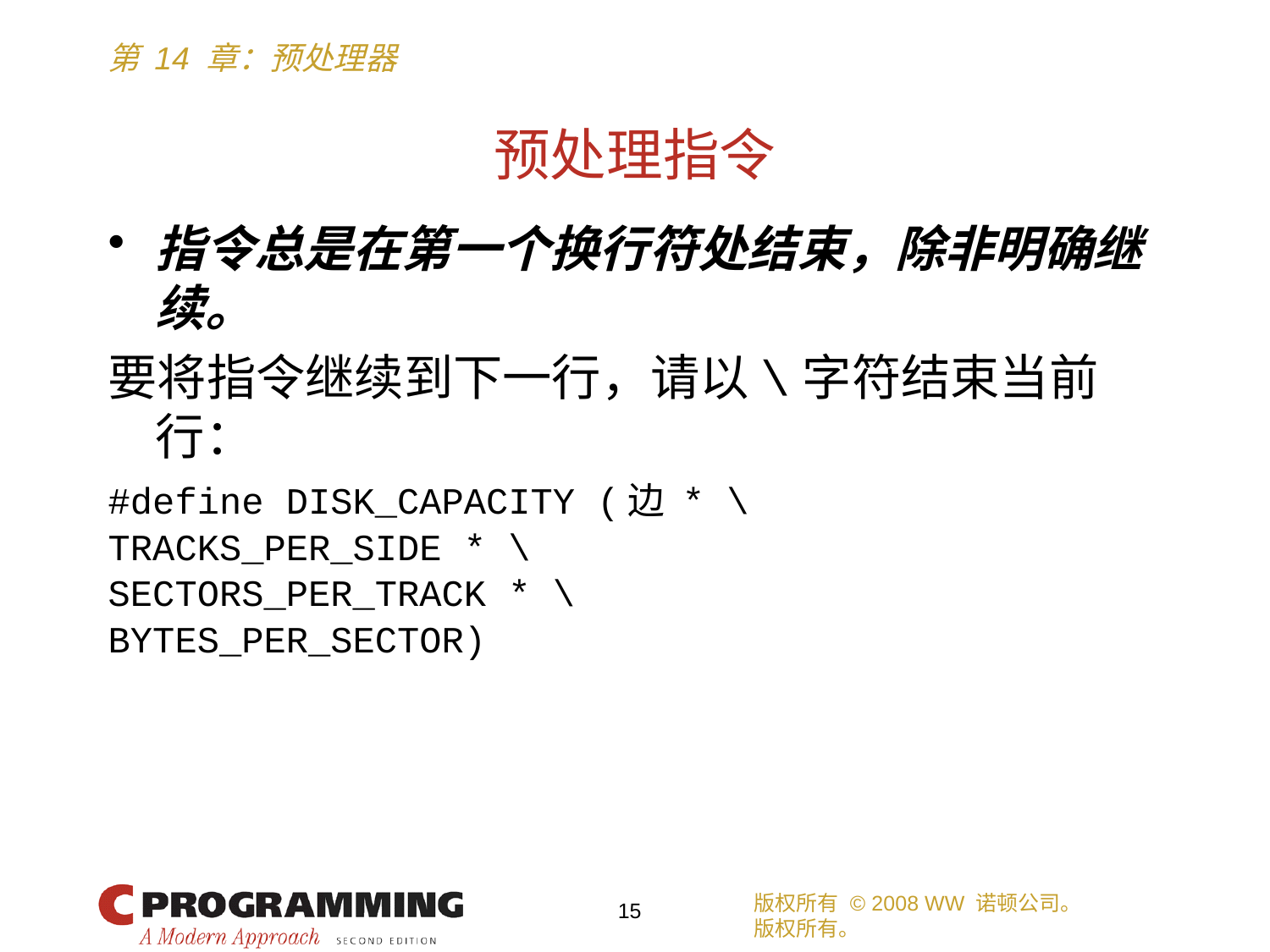

# 预处理指令
指令总是在第一个换行符处结束，除非明确继续。
要将指令继续到下一行，请以\字符结束当前行：
#define DISK_CAPACITY (边 * \
TRACKS_PER_SIDE * \
SECTORS_PER_TRACK * \
BYTES_PER_SECTOR)
版权所有 © 2008 WW 诺顿公司。
版权所有。
15